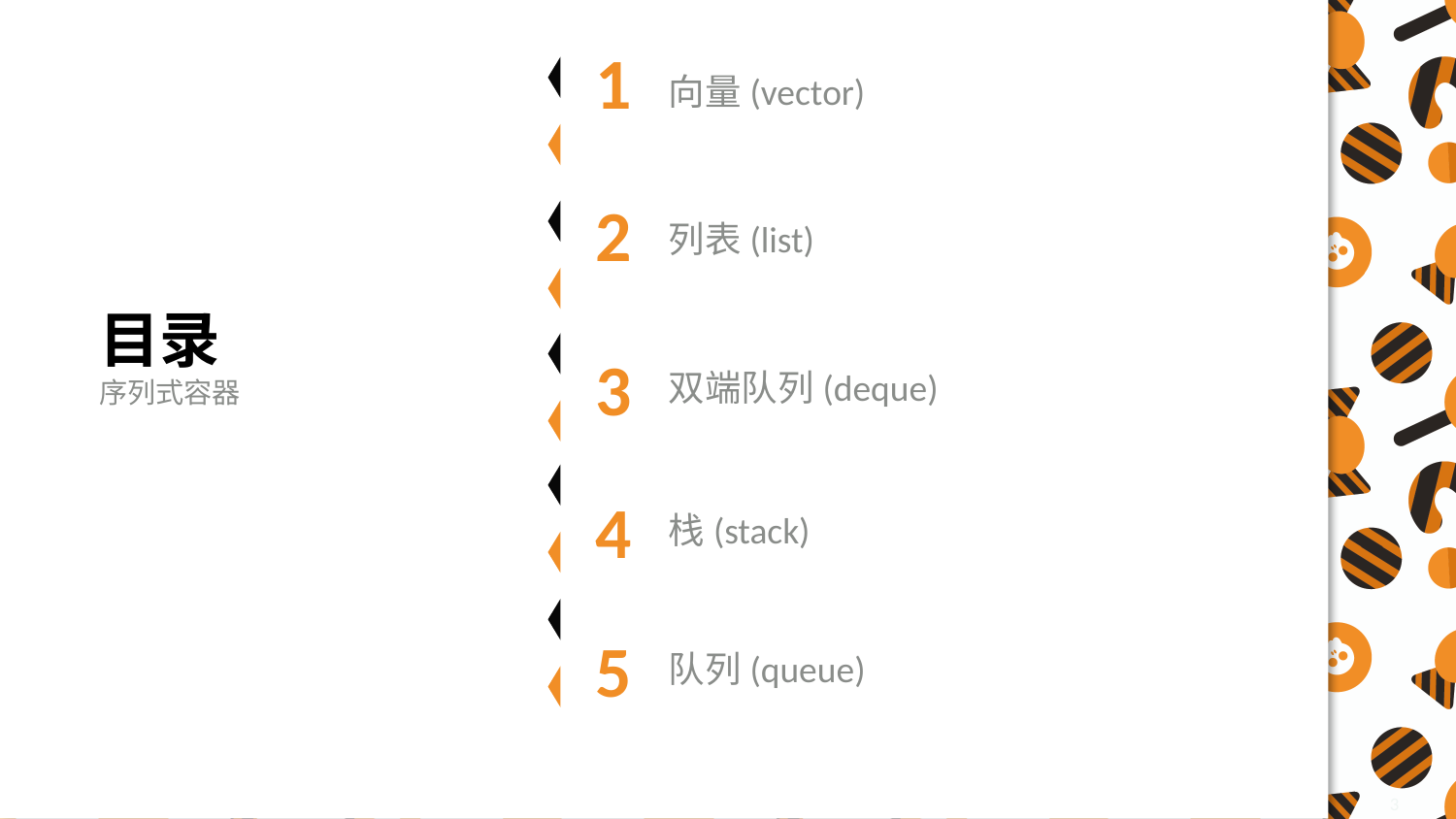

1
向量(vector)
2
列表(list)
目录
序列式容器
3
双端队列(deque)

4
栈(stack)
5
队列(queue)